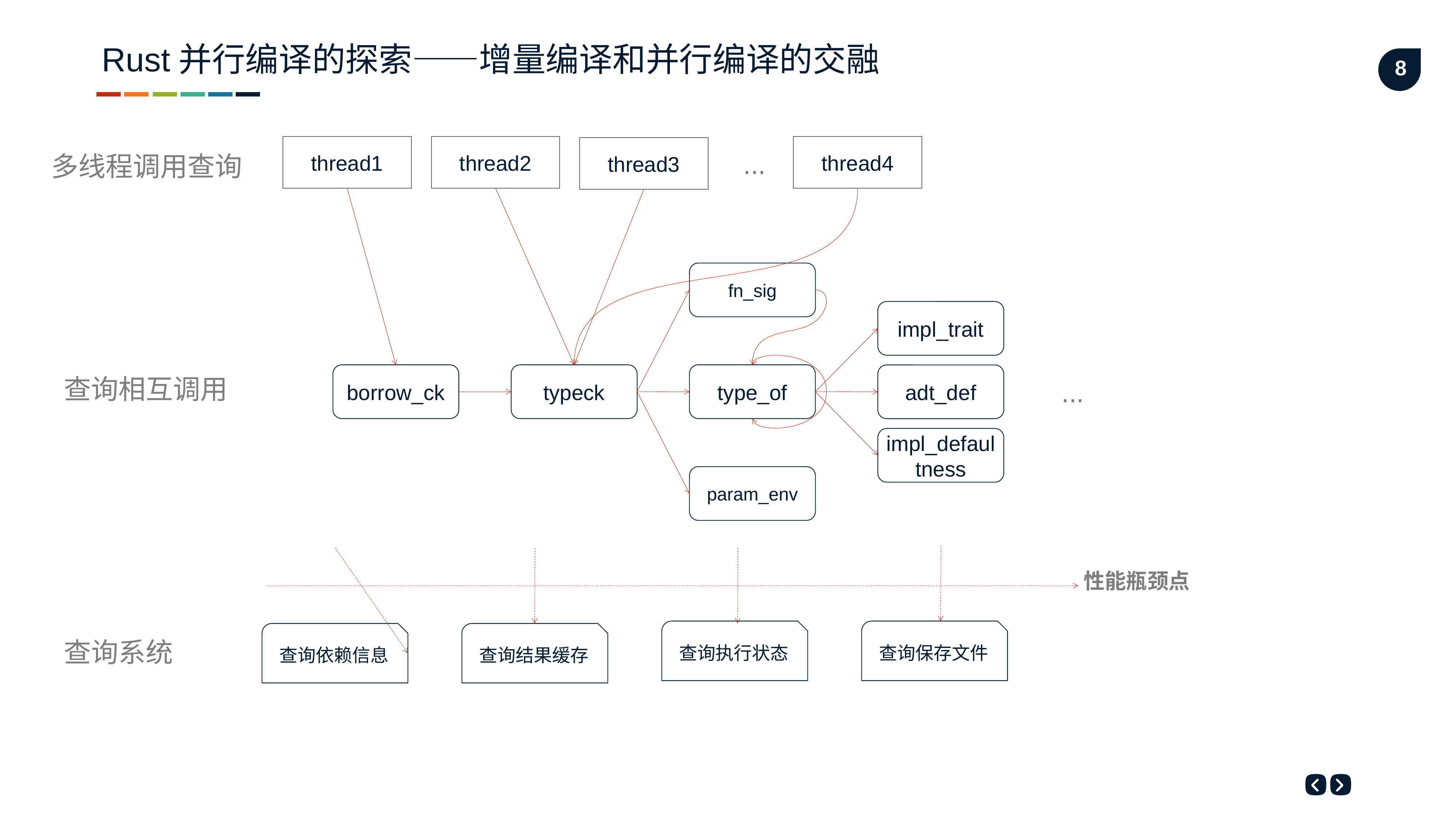

Rust并行编译的探索——增量编译和并行编译的交融

thread2
thread1
thread4
thread3
...
多线程调用查询
fn_sig
impl_trait
borrow_ck
typeck
type_of
adt_def
查询相互调用
...
impl_defaultness
param_env
性能瓶颈点
查询执行状态
查询保存文件
查询依赖信息
查询结果缓存
查询系统